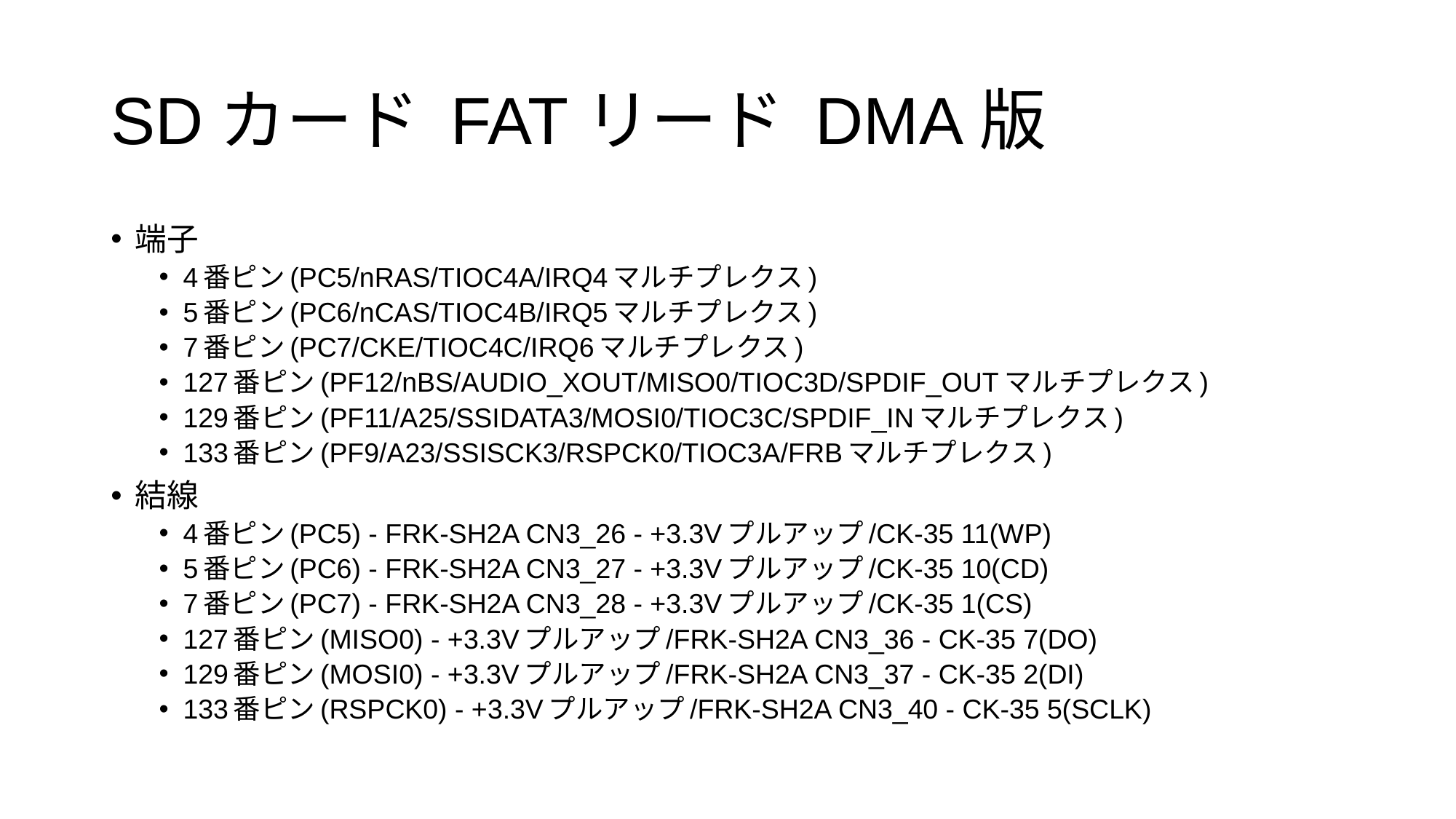

# SDカード FATリード DMA版
端子
4番ピン(PC5/nRAS/TIOC4A/IRQ4マルチプレクス)
5番ピン(PC6/nCAS/TIOC4B/IRQ5マルチプレクス)
7番ピン(PC7/CKE/TIOC4C/IRQ6マルチプレクス)
127番ピン(PF12/nBS/AUDIO_XOUT/MISO0/TIOC3D/SPDIF_OUTマルチプレクス)
129番ピン(PF11/A25/SSIDATA3/MOSI0/TIOC3C/SPDIF_INマルチプレクス)
133番ピン(PF9/A23/SSISCK3/RSPCK0/TIOC3A/FRBマルチプレクス)
結線
4番ピン(PC5) - FRK-SH2A CN3_26 - +3.3Vプルアップ/CK-35 11(WP)
5番ピン(PC6) - FRK-SH2A CN3_27 - +3.3Vプルアップ/CK-35 10(CD)
7番ピン(PC7) - FRK-SH2A CN3_28 - +3.3Vプルアップ/CK-35 1(CS)
127番ピン(MISO0) - +3.3Vプルアップ/FRK-SH2A CN3_36 - CK-35 7(DO)
129番ピン(MOSI0) - +3.3Vプルアップ/FRK-SH2A CN3_37 - CK-35 2(DI)
133番ピン(RSPCK0) - +3.3Vプルアップ/FRK-SH2A CN3_40 - CK-35 5(SCLK)